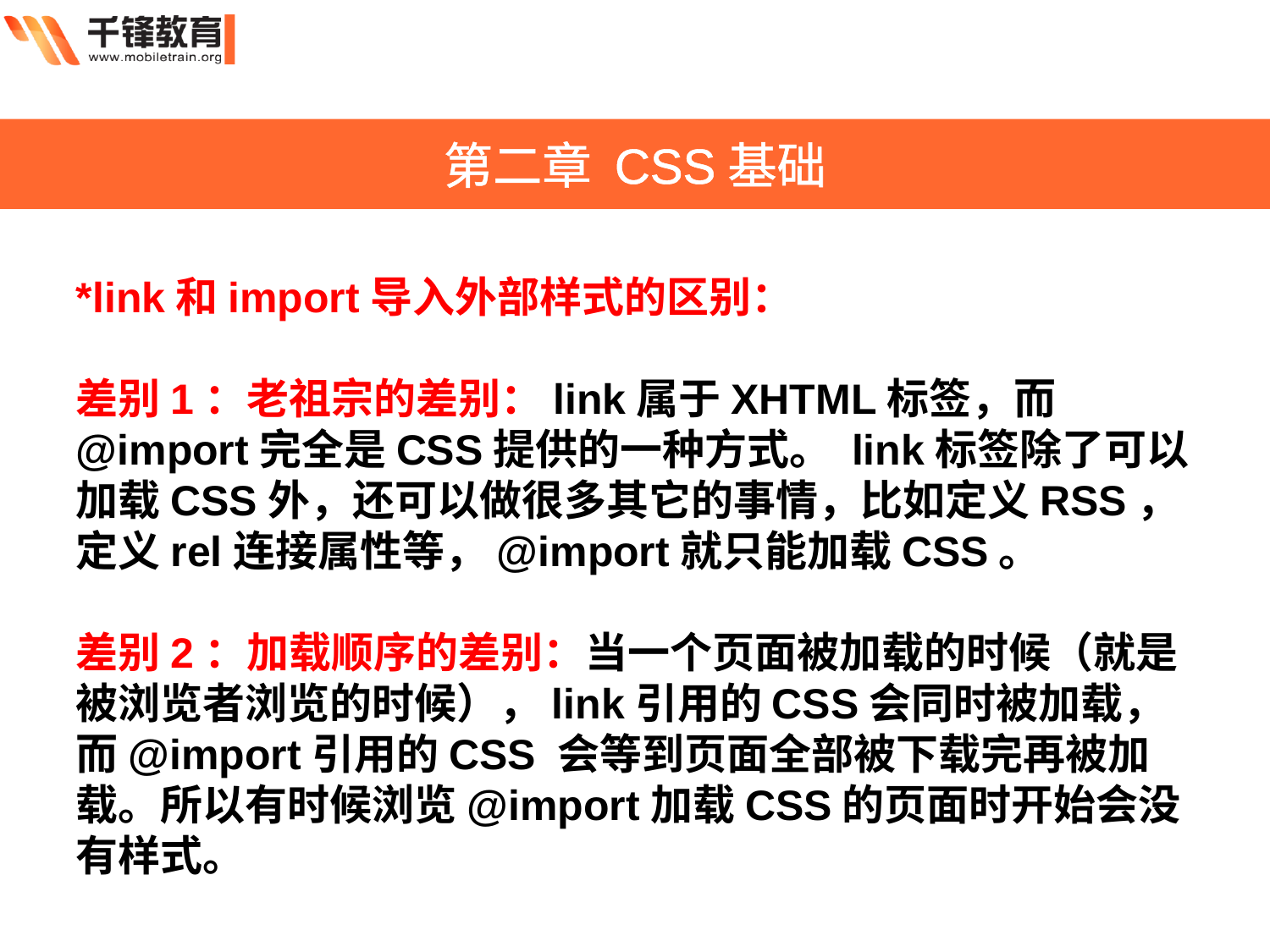

第二章 CSS基础
*link和import导入外部样式的区别：

差别1：老祖宗的差别：link属于XHTML标签，而@import完全是CSS提供的一种方式。 link标签除了可以加载CSS外，还可以做很多其它的事情，比如定义RSS，定义rel连接属性等，@import就只能加载CSS。

差别2：加载顺序的差别：当一个页面被加载的时候（就是被浏览者浏览的时候），link引用的CSS会同时被加载，而@import引用的CSS 会等到页面全部被下载完再被加载。所以有时候浏览@import加载CSS的页面时开始会没有样式。